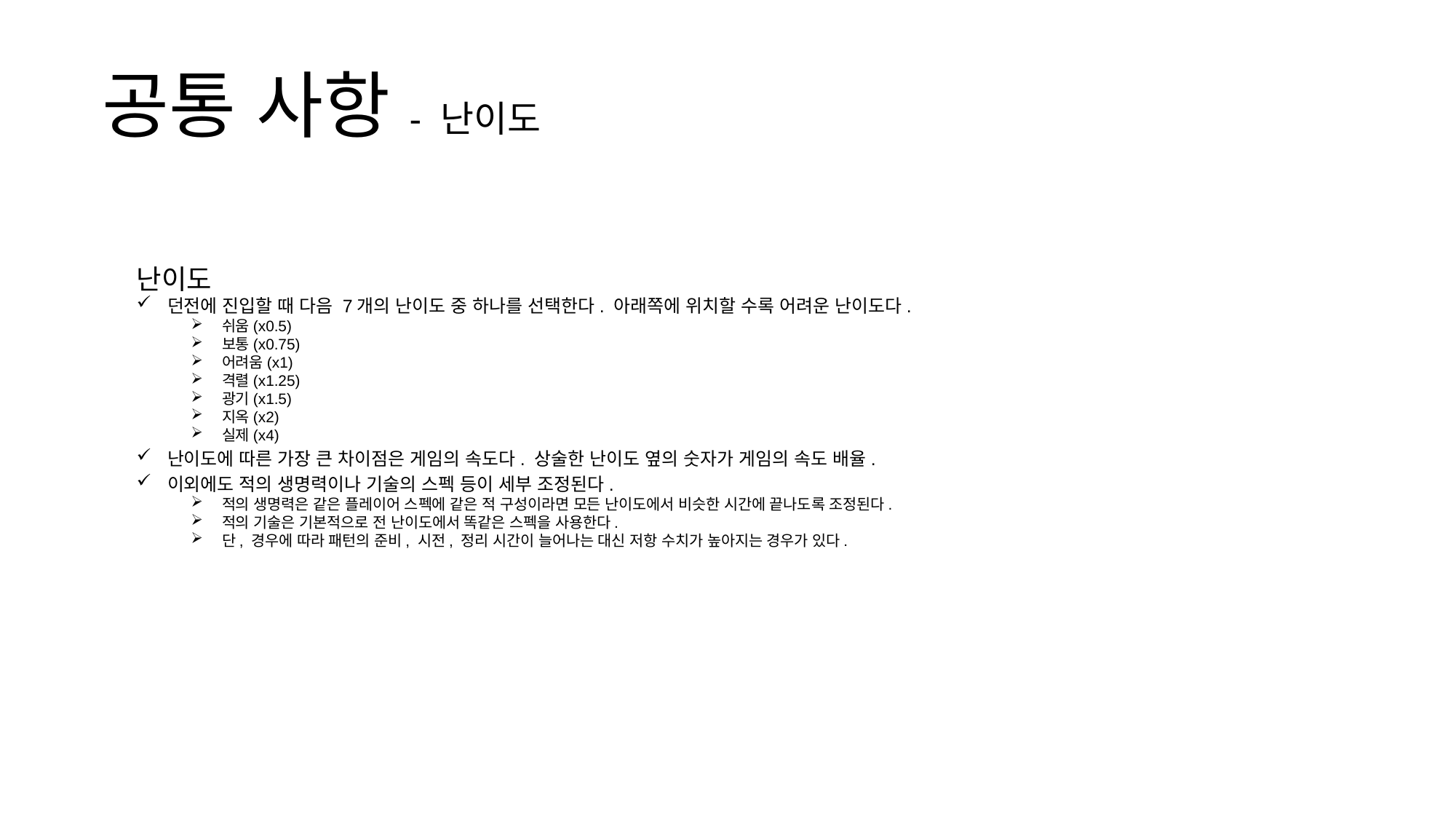

공통 사항 - 난이도
난이도
던전에 진입할 때 다음 7개의 난이도 중 하나를 선택한다. 아래쪽에 위치할 수록 어려운 난이도다.
쉬움(x0.5)
보통(x0.75)
어려움(x1)
격렬(x1.25)
광기(x1.5)
지옥(x2)
실제(x4)

난이도에 따른 가장 큰 차이점은 게임의 속도다. 상술한 난이도 옆의 숫자가 게임의 속도 배율.

이외에도 적의 생명력이나 기술의 스펙 등이 세부 조정된다.
적의 생명력은 같은 플레이어 스펙에 같은 적 구성이라면 모든 난이도에서 비슷한 시간에 끝나도록 조정된다.
적의 기술은 기본적으로 전 난이도에서 똑같은 스펙을 사용한다.
단, 경우에 따라 패턴의 준비, 시전, 정리 시간이 늘어나는 대신 저항 수치가 높아지는 경우가 있다.